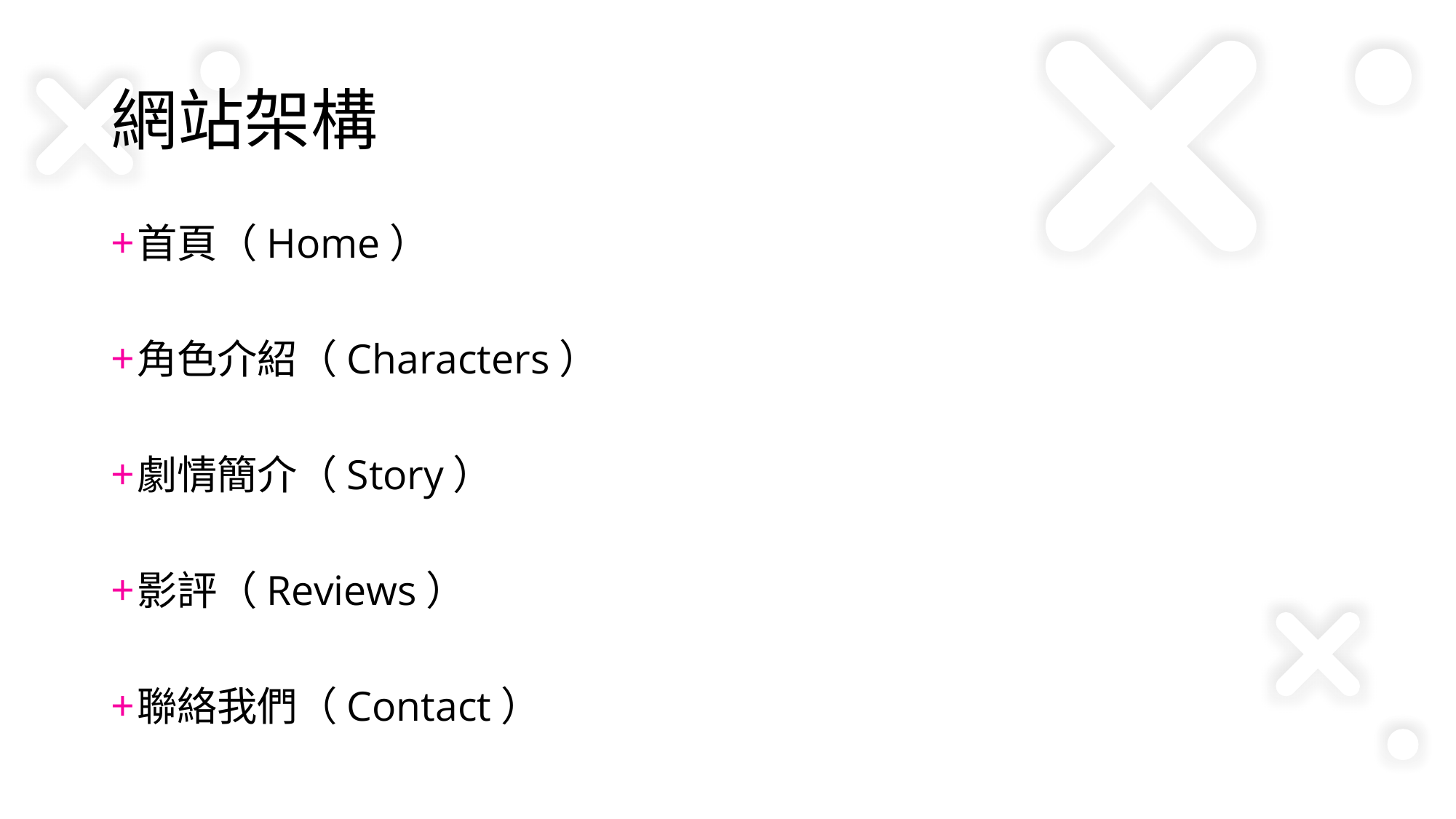

# 網站架構
首頁（Home）

角色介紹（Characters）

劇情簡介（Story）

影評（Reviews）

聯絡我們（Contact）